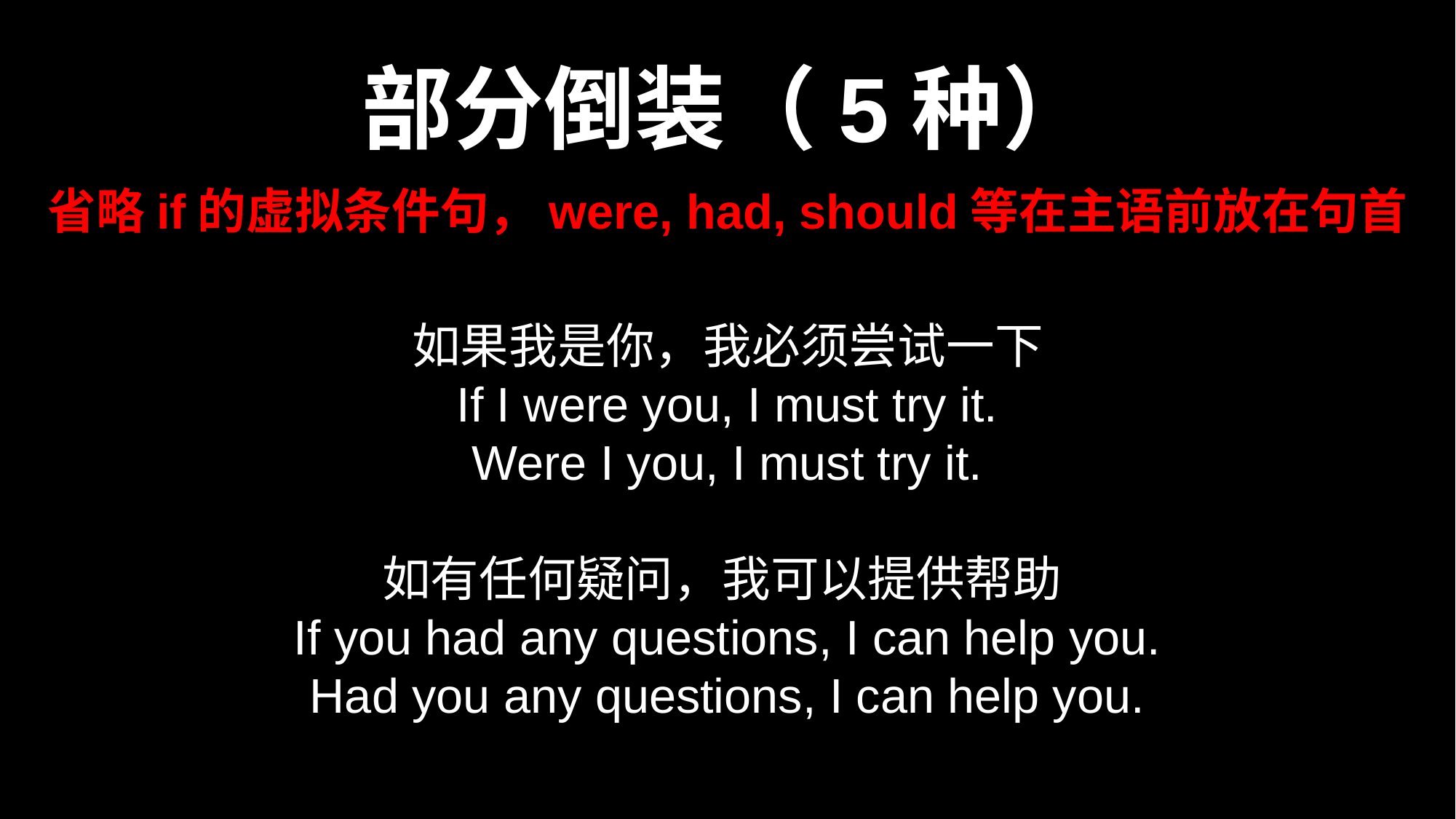

部分倒装（5种）
省略if的虚拟条件句，were, had, should等在主语前放在句首
如果我是你，我必须尝试一下
If I were you, I must try it.
Were I you, I must try it.

如有任何疑问，我可以提供帮助
If you had any questions, I can help you.
Had you any questions, I can help you.